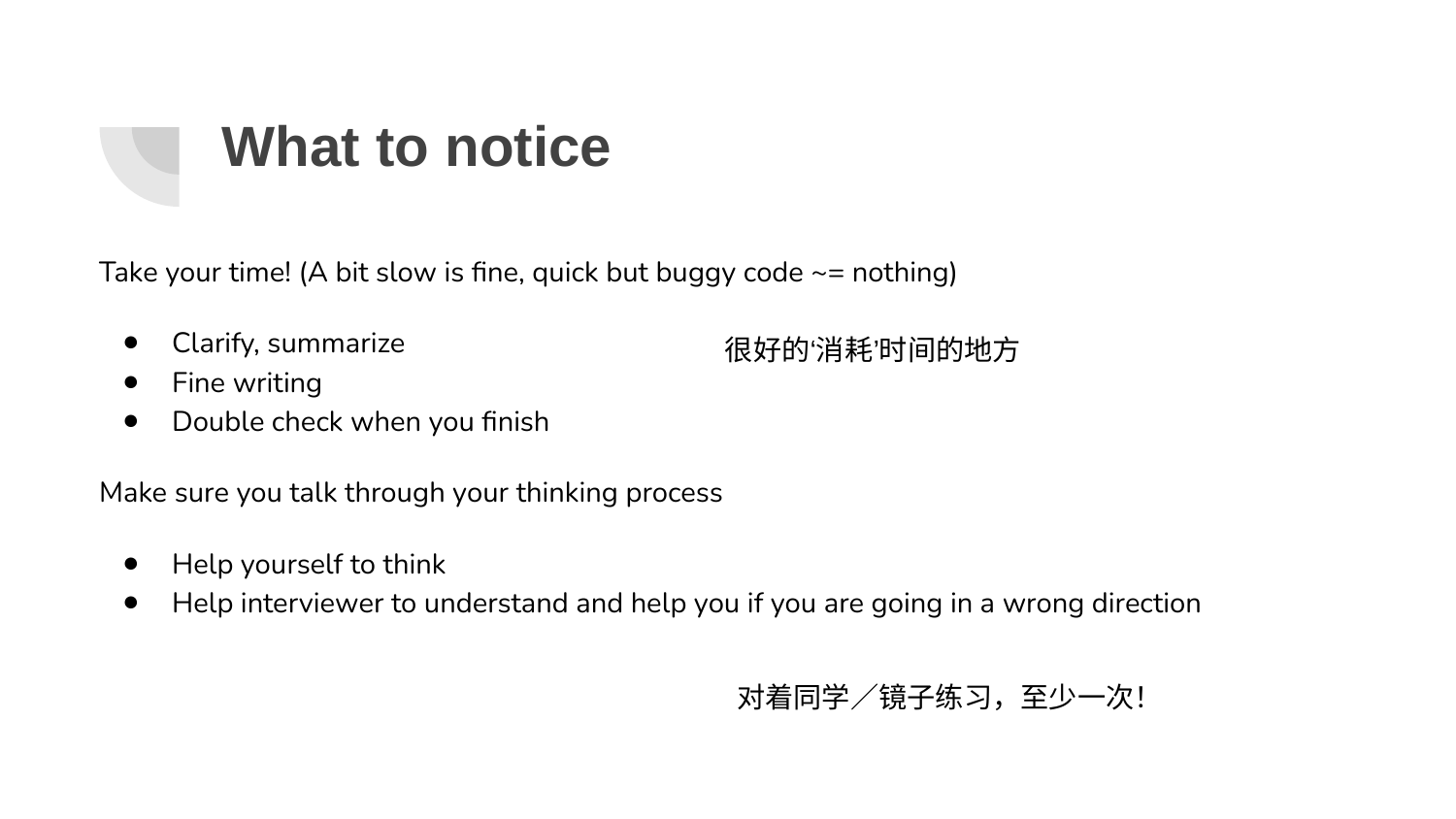

# What to notice
Take your time! (A bit slow is fine, quick but buggy code ~= nothing)
Clarify, summarize
Fine writing
Double check when you finish
Make sure you talk through your thinking process
Help yourself to think
Help interviewer to understand and help you if you are going in a wrong direction

很好的‘消耗’时间的地方
对着同学／镜子练习，至少一次！